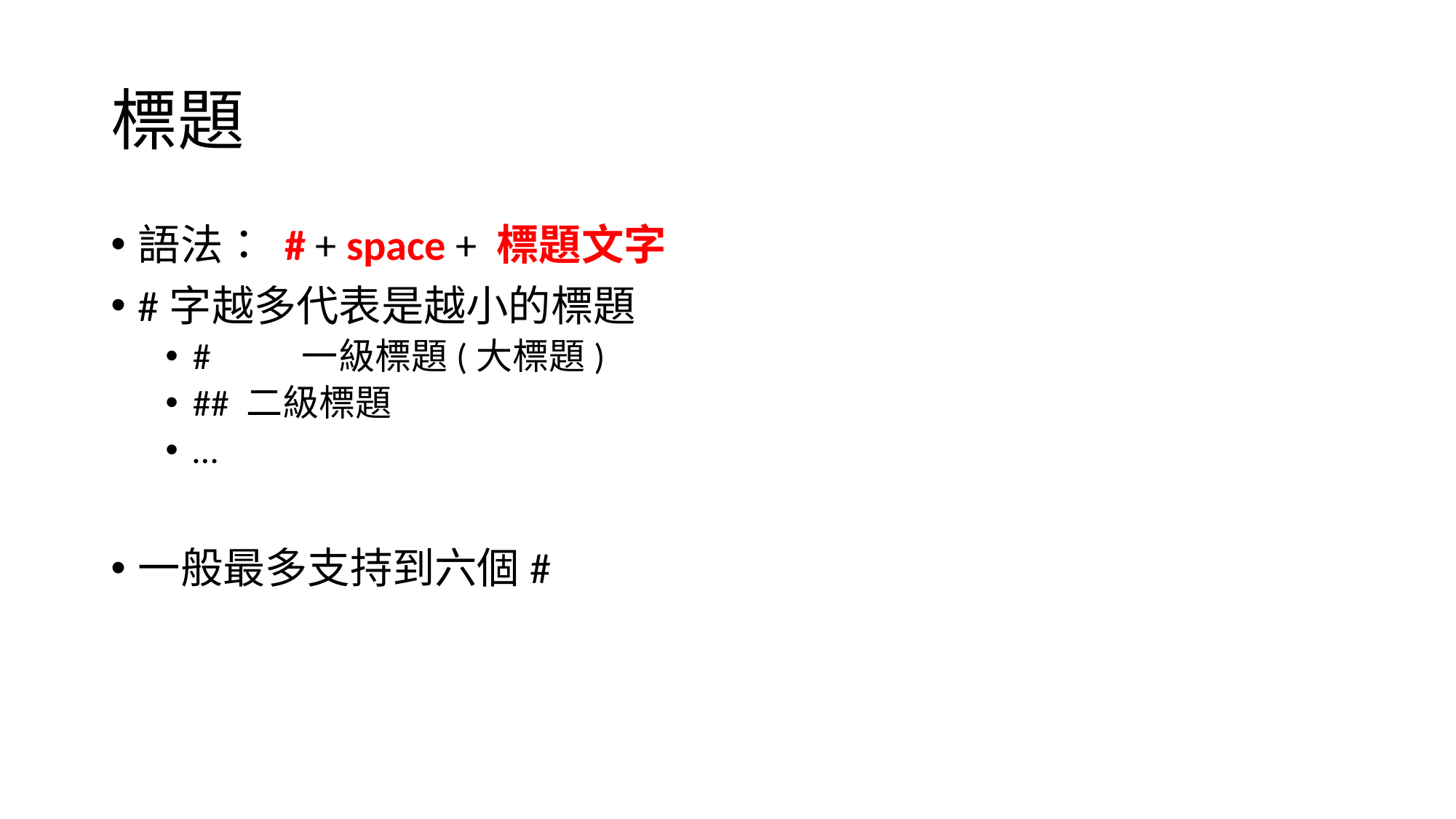

# 標題
語法： # + space + 標題文字
#字越多代表是越小的標題
#	一級標題(大標題)
## 二級標題
…

一般最多支持到六個#